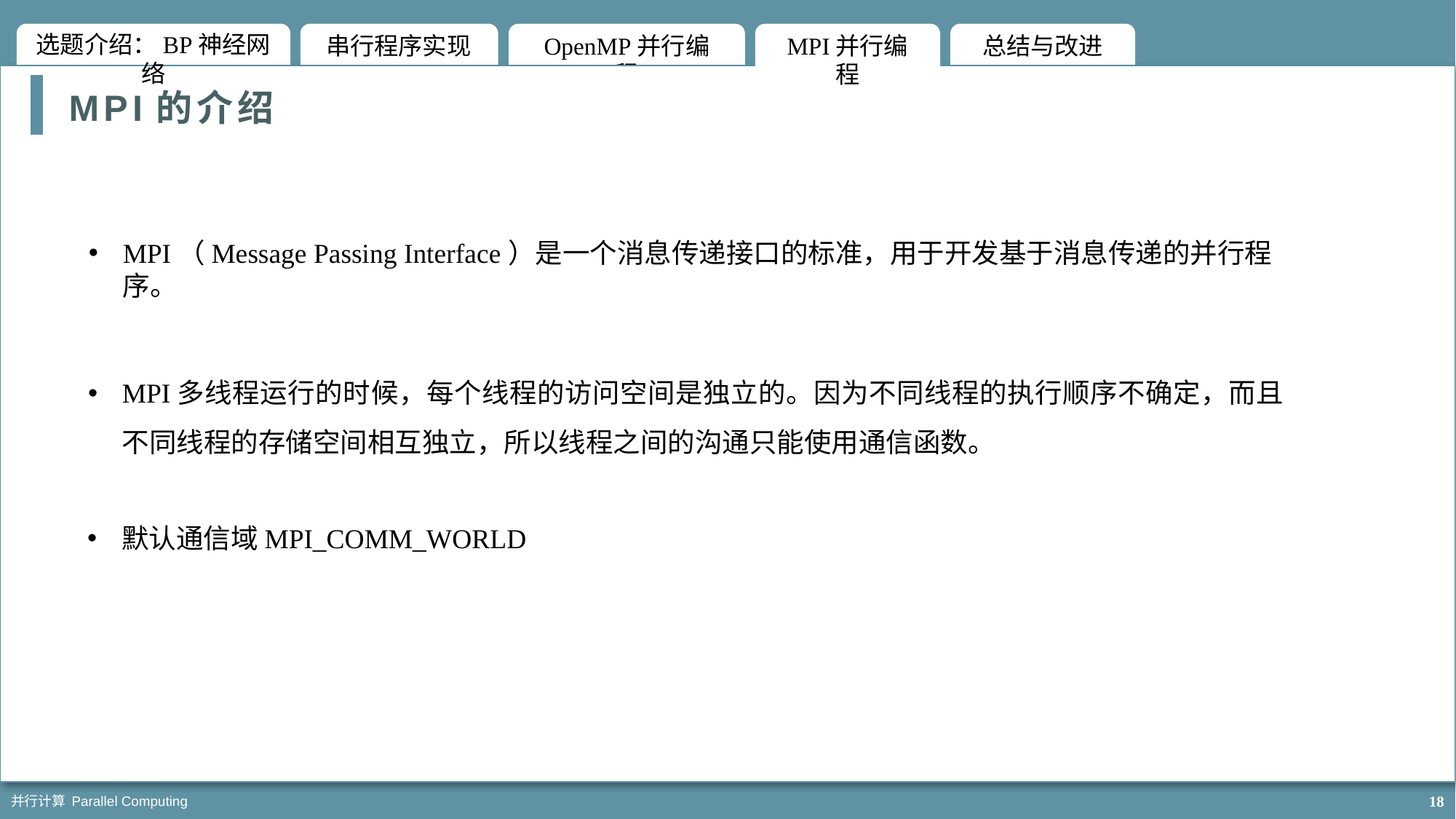

MPI的介绍
MPI（Message Passing Interface）是一个消息传递接口的标准，用于开发基于消息传递的并行程序。
MPI多线程运行的时候，每个线程的访问空间是独立的。因为不同线程的执行顺序不确定，而且不同线程的存储空间相互独立，所以线程之间的沟通只能使用通信函数。
默认通信域MPI_COMM_WORLD
并行计算 Parallel Computing
18